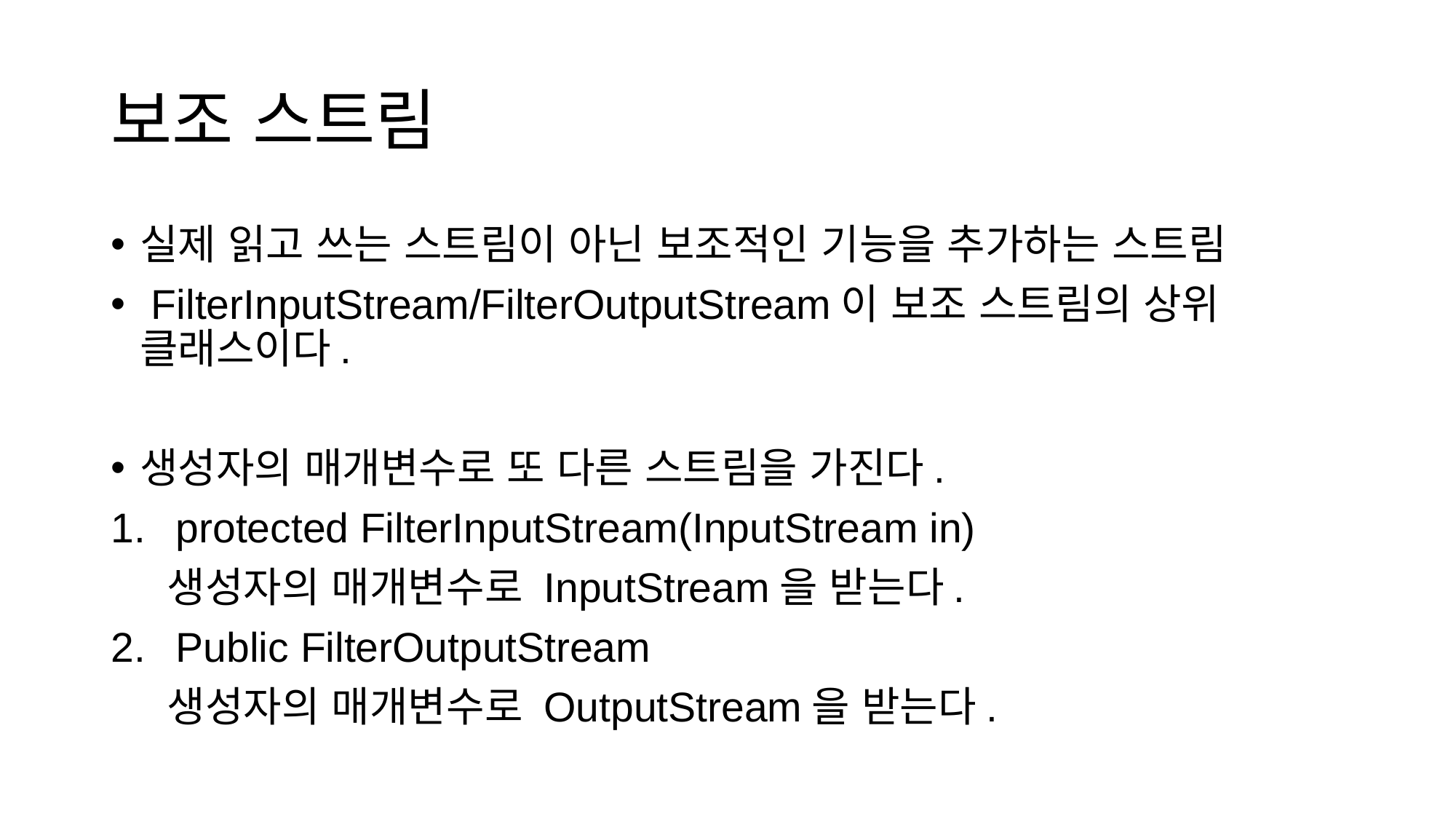

# 보조 스트림
실제 읽고 쓰는 스트림이 아닌 보조적인 기능을 추가하는 스트림
 FilterInputStream/FilterOutputStream이 보조 스트림의 상위 클래스이다.

생성자의 매개변수로 또 다른 스트림을 가진다.
protected FilterInputStream(InputStream in)
    생성자의 매개변수로 InputStream을 받는다.
Public FilterOutputStream
    생성자의 매개변수로 OutputStream을 받는다.